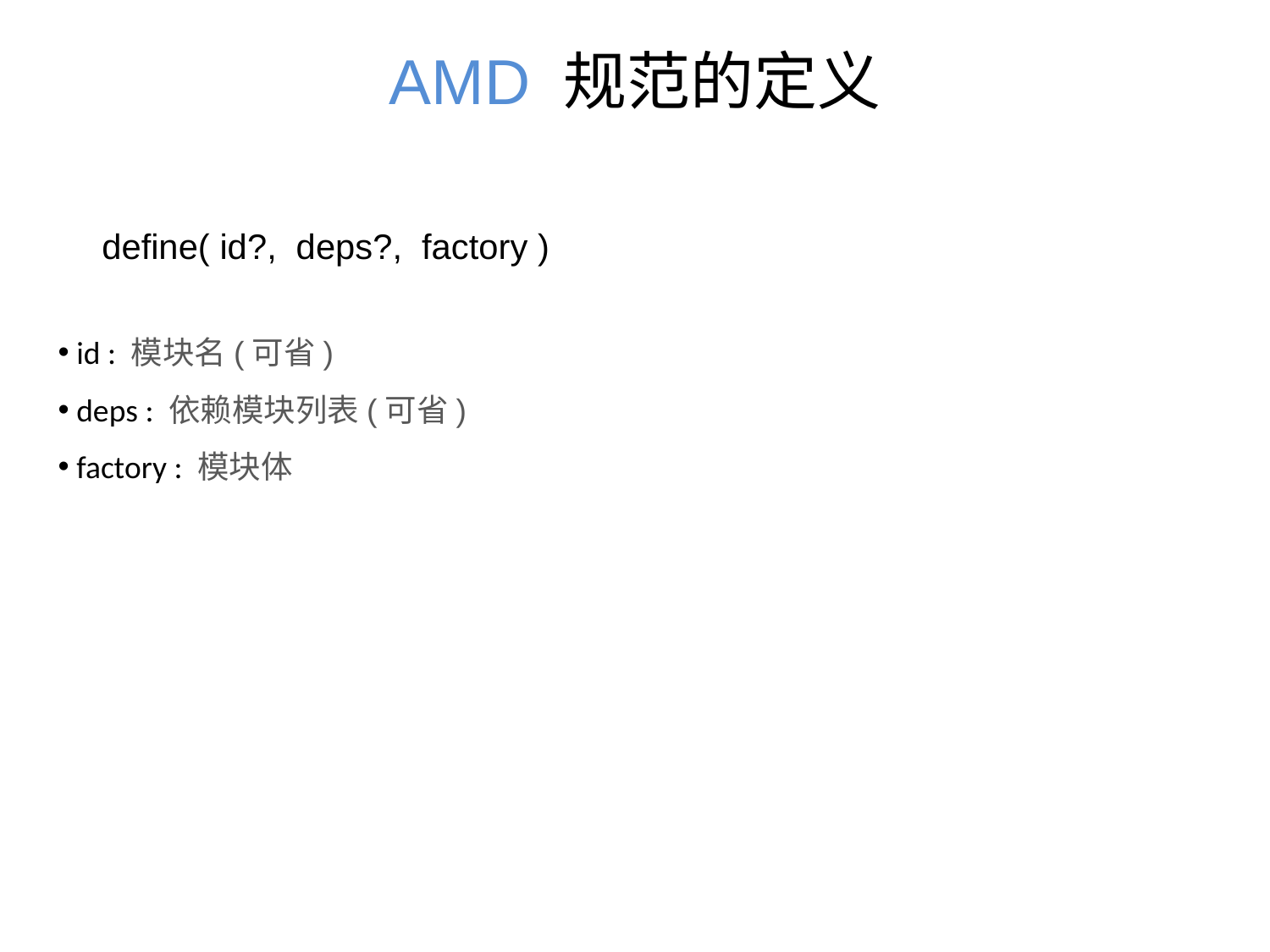

# AMD 规范的定义
define( id?,  deps?,  factory )
 id : 模块名(可省)
 deps : 依赖模块列表(可省)
 factory : 模块体